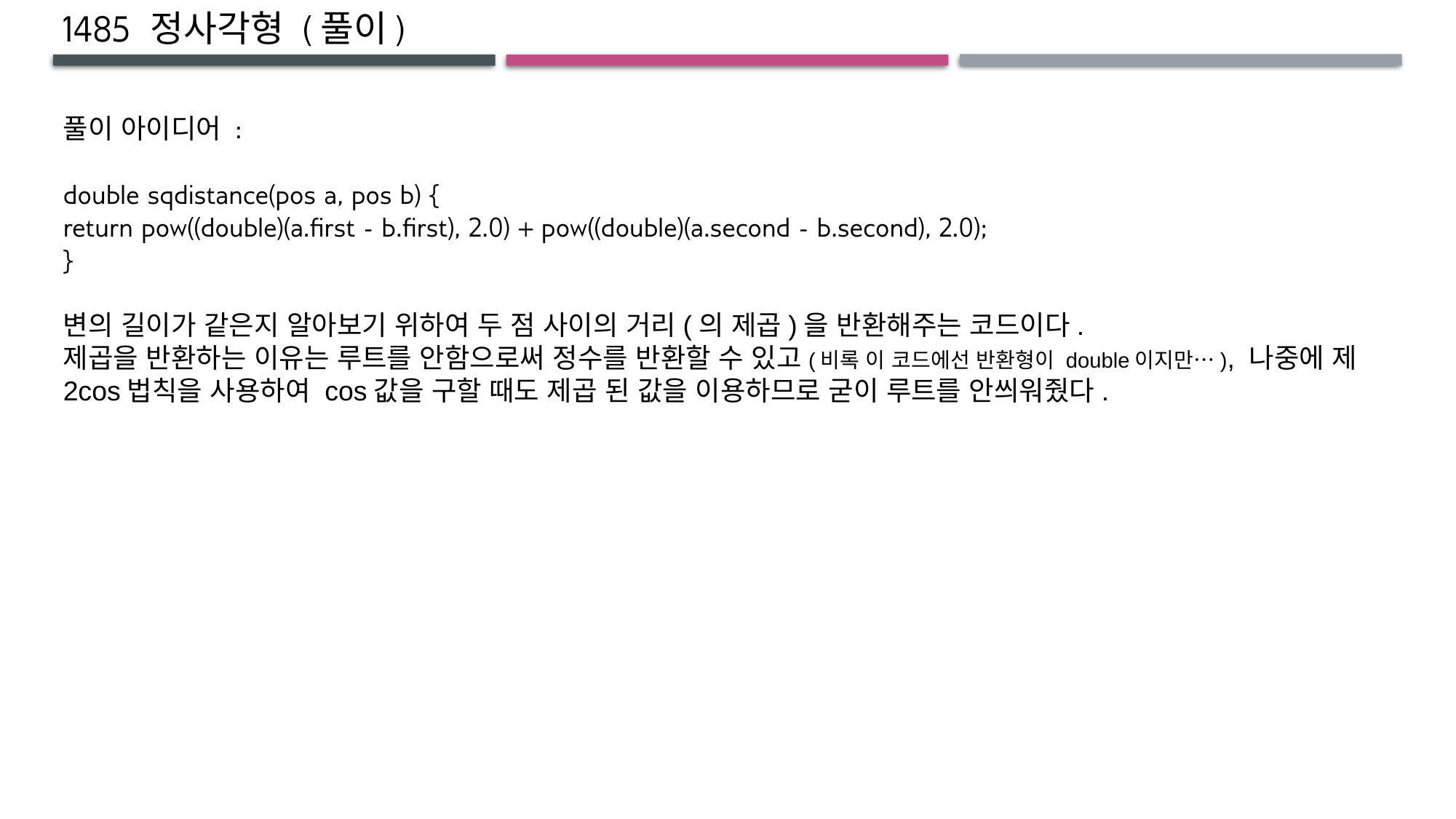

1485 정사각형 (풀이)
풀이 아이디어 :

double sqdistance(pos a, pos b) {
return pow((double)(a.first - b.first), 2.0) + pow((double)(a.second - b.second), 2.0);
}

변의 길이가 같은지 알아보기 위하여 두 점 사이의 거리(의 제곱)을 반환해주는 코드이다.
제곱을 반환하는 이유는 루트를 안함으로써 정수를 반환할 수 있고(비록 이 코드에선 반환형이 double이지만…), 나중에 제2cos법칙을 사용하여 cos값을 구할 때도 제곱 된 값을 이용하므로 굳이 루트를 안씌워줬다.